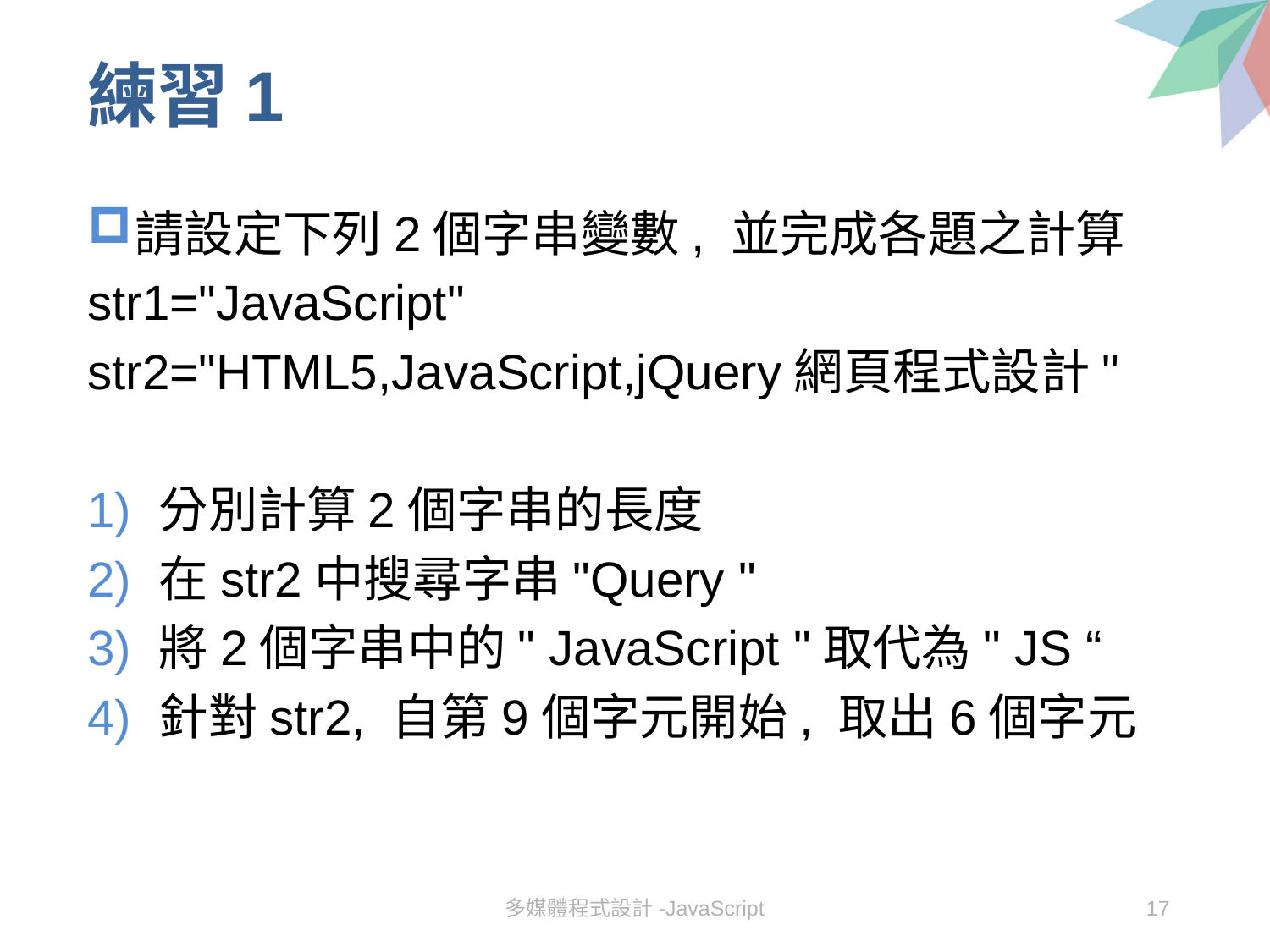

# 練習1
請設定下列2個字串變數, 並完成各題之計算
str1="JavaScript"
str2="HTML5,JavaScript,jQuery網頁程式設計"

分別計算2個字串的長度
在str2中搜尋字串"Query "
將2個字串中的" JavaScript "取代為" JS “
針對str2, 自第9個字元開始, 取出6個字元

多媒體程式設計-JavaScript
17